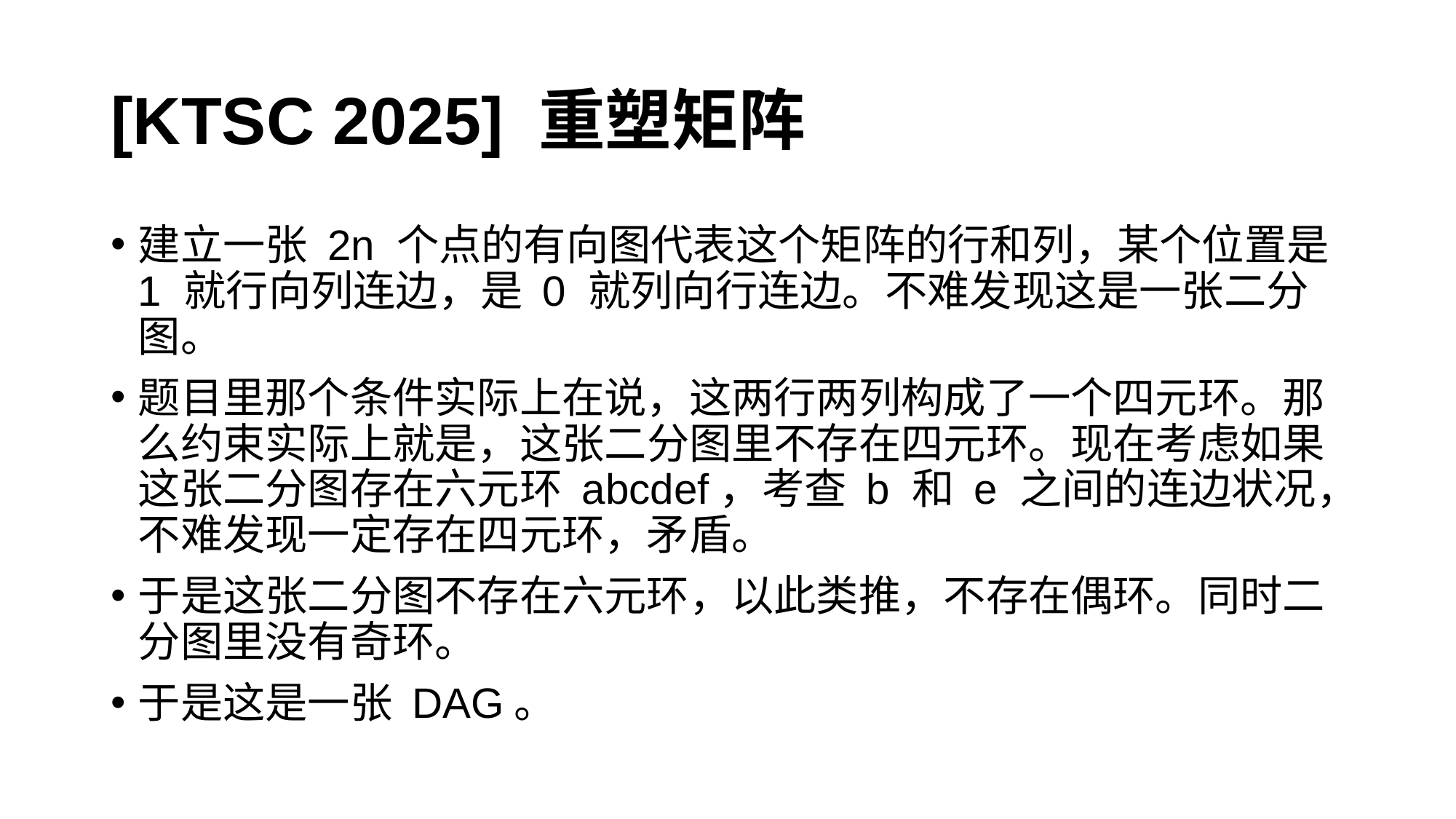

# [KTSC 2025] 重塑矩阵
建立一张 2n 个点的有向图代表这个矩阵的行和列，某个位置是 1 就行向列连边，是 0 就列向行连边。不难发现这是一张二分图。
题目里那个条件实际上在说，这两行两列构成了一个四元环。那么约束实际上就是，这张二分图里不存在四元环。现在考虑如果这张二分图存在六元环 abcdef，考查 b 和 e 之间的连边状况，不难发现一定存在四元环，矛盾。
于是这张二分图不存在六元环，以此类推，不存在偶环。同时二分图里没有奇环。
于是这是一张 DAG。